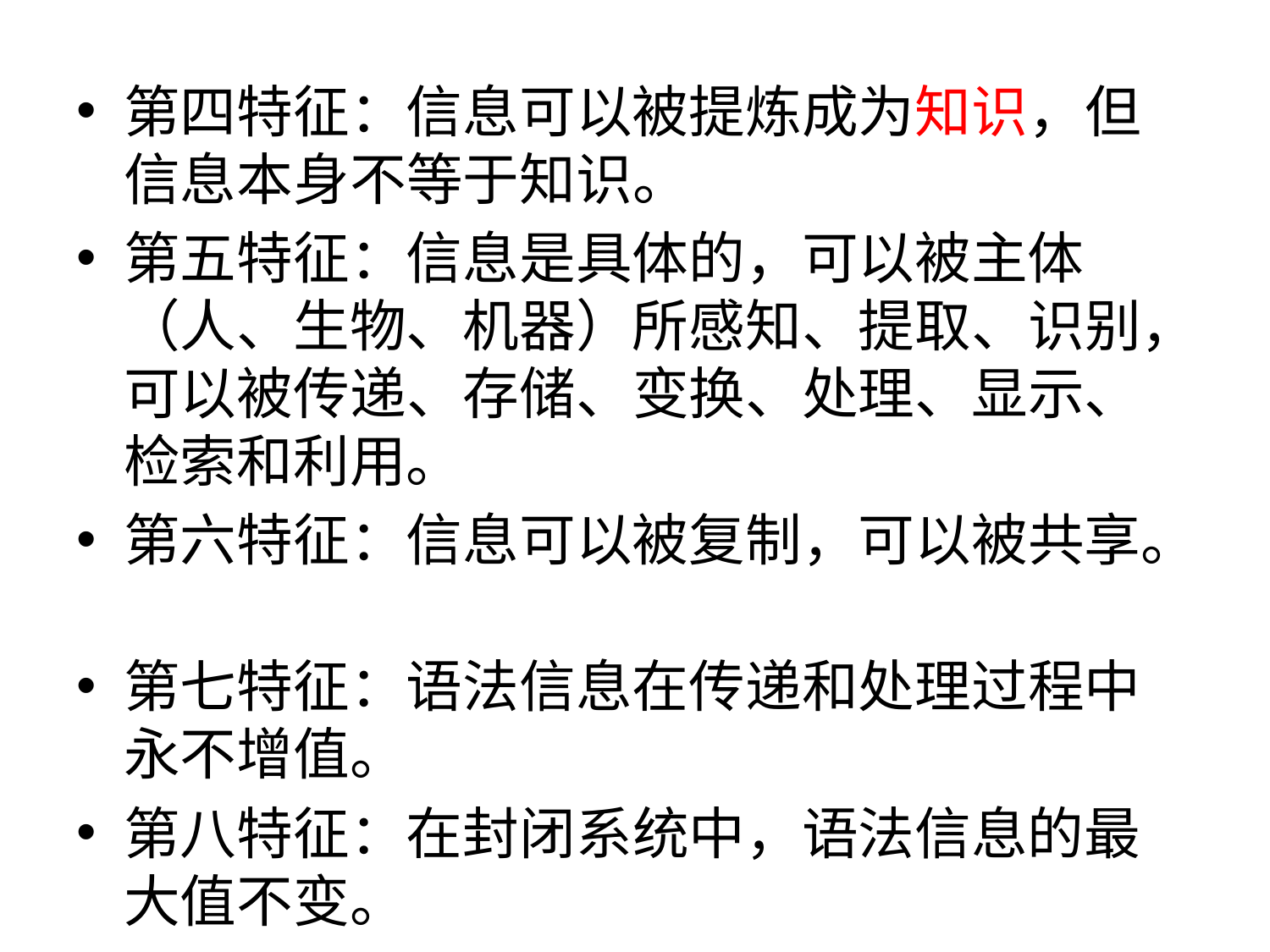

第四特征：信息可以被提炼成为知识，但信息本身不等于知识。
第五特征：信息是具体的，可以被主体（人、生物、机器）所感知、提取、识别，可以被传递、存储、变换、处理、显示、检索和利用。
第六特征：信息可以被复制，可以被共享。
第七特征：语法信息在传递和处理过程中永不增值。
第八特征：在封闭系统中，语法信息的最大值不变。